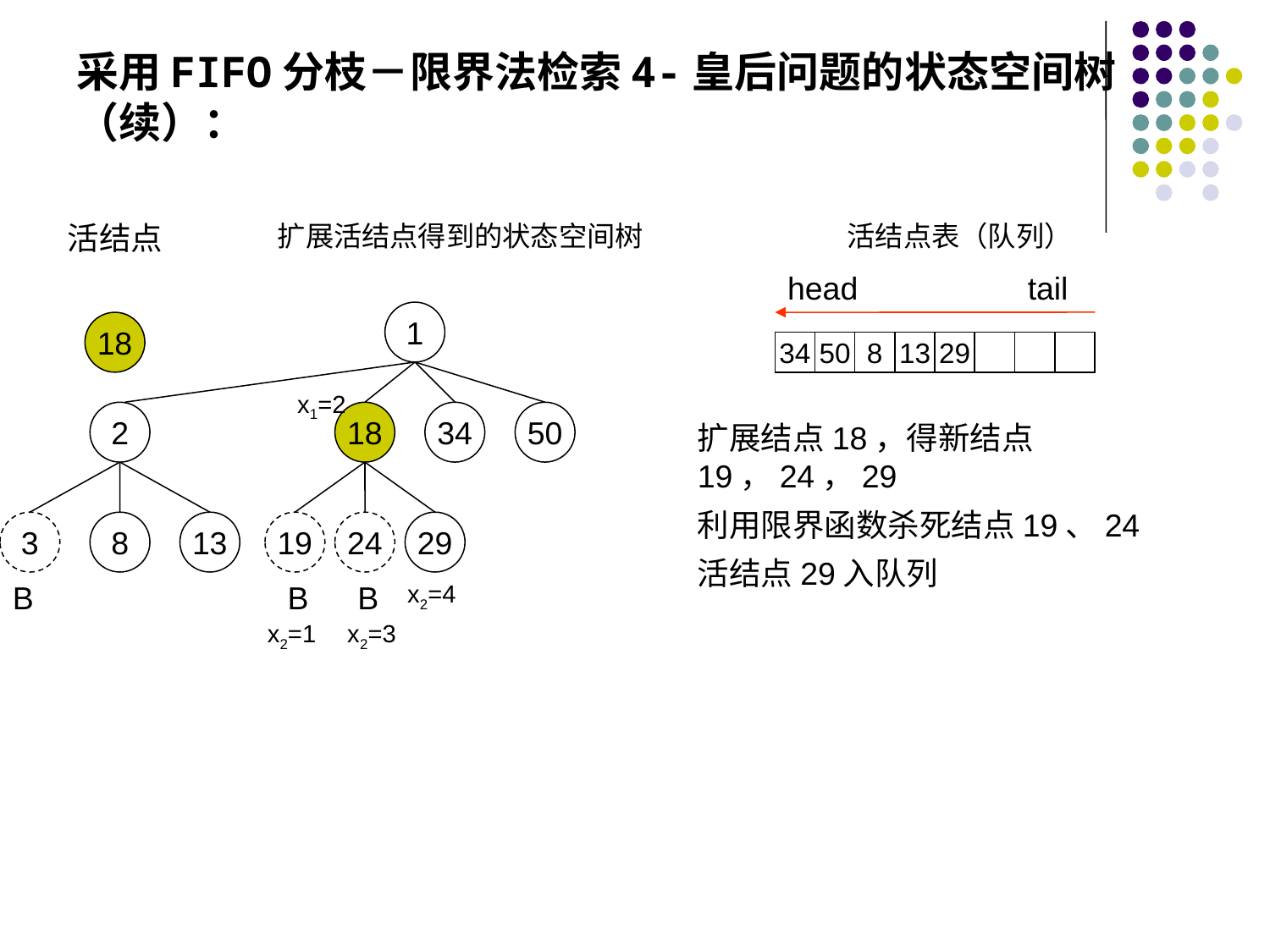

# 采用FIFO分枝－限界法检索4-皇后问题的状态空间树（续）：
活结点
扩展活结点得到的状态空间树
活结点表（队列）
head
tail
1
18

34
50
8
13
29

x1=2
2
18
34
50
扩展结点18，得新结点19，24，29
利用限界函数杀死结点19、24
活结点29入队列

3
8
13
19
24
29
B
B
B
x2=4
x2=1
x2=3